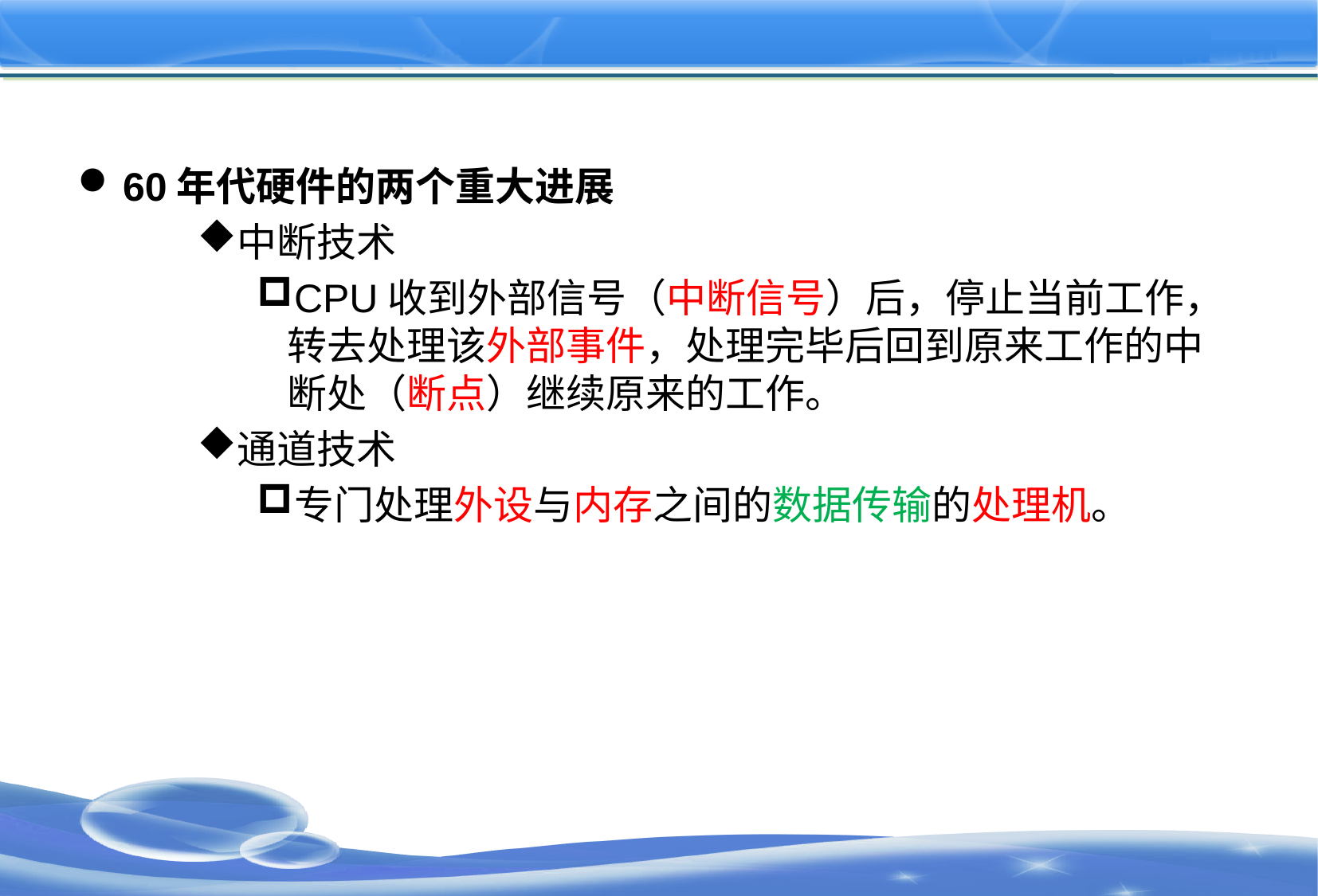

#

60年代硬件的两个重大进展
中断技术
CPU收到外部信号（中断信号）后，停止当前工作，转去处理该外部事件，处理完毕后回到原来工作的中断处（断点）继续原来的工作。
通道技术
专门处理外设与内存之间的数据传输的处理机。